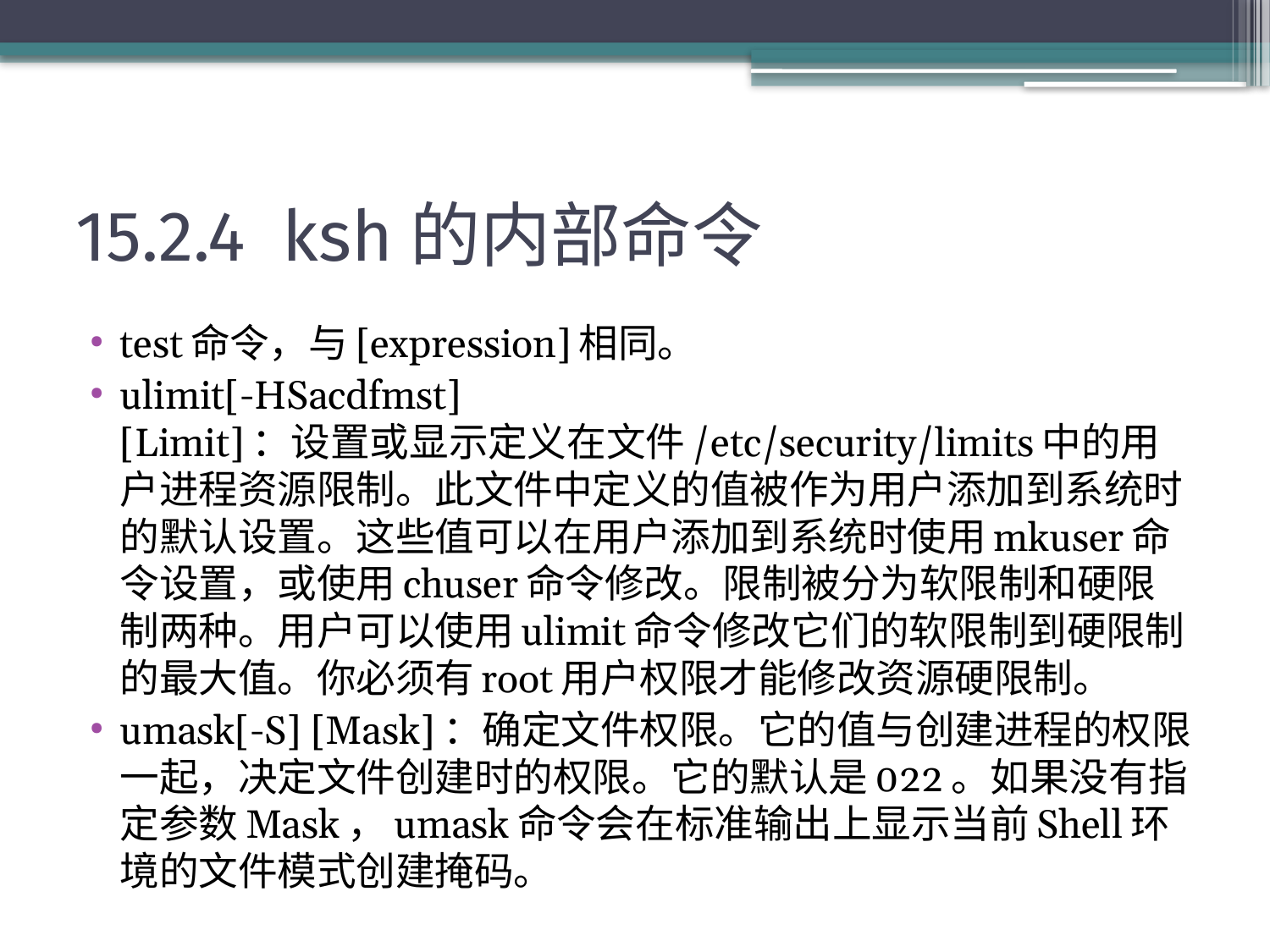

# 15.2.4  ksh的内部命令
test命令，与[expression]相同。
ulimit[-HSacdfmst] [Limit]：设置或显示定义在文件/etc/security/limits中的用户进程资源限制。此文件中定义的值被作为用户添加到系统时的默认设置。这些值可以在用户添加到系统时使用mkuser命令设置，或使用chuser命令修改。限制被分为软限制和硬限制两种。用户可以使用ulimit命令修改它们的软限制到硬限制的最大值。你必须有root用户权限才能修改资源硬限制。
umask[-S] [Mask]：确定文件权限。它的值与创建进程的权限一起，决定文件创建时的权限。它的默认是022。如果没有指定参数Mask，umask命令会在标准输出上显示当前Shell环境的文件模式创建掩码。